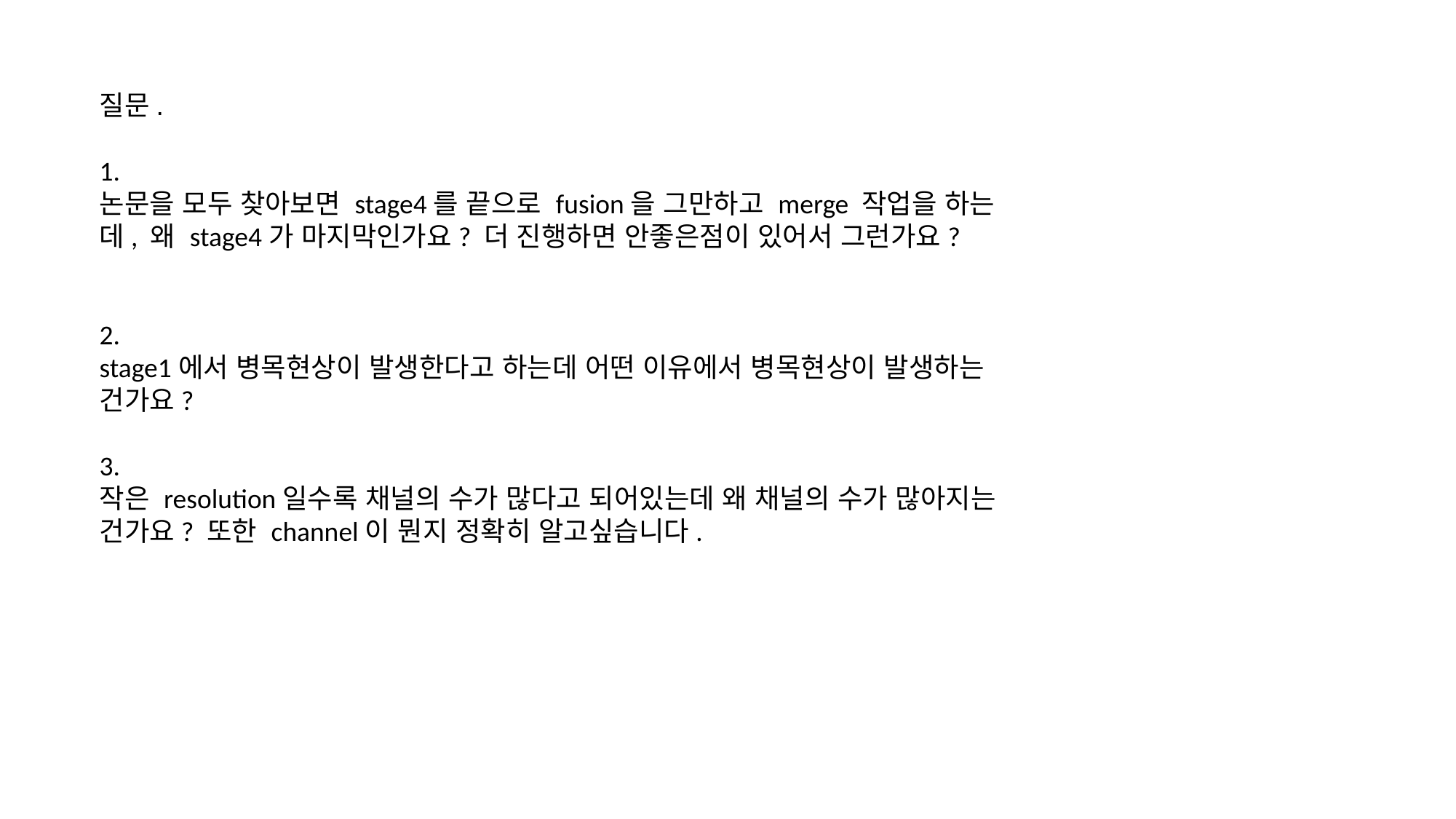

질문.

논문을 모두 찾아보면 stage4를 끝으로 fusion을 그만하고 merge 작업을 하는데, 왜 stage4가 마지막인가요? 더 진행하면 안좋은점이 있어서 그런가요?

2.
stage1에서 병목현상이 발생한다고 하는데 어떤 이유에서 병목현상이 발생하는 건가요?

3.
작은 resolution일수록 채널의 수가 많다고 되어있는데 왜 채널의 수가 많아지는 건가요? 또한 channel이 뭔지 정확히 알고싶습니다.